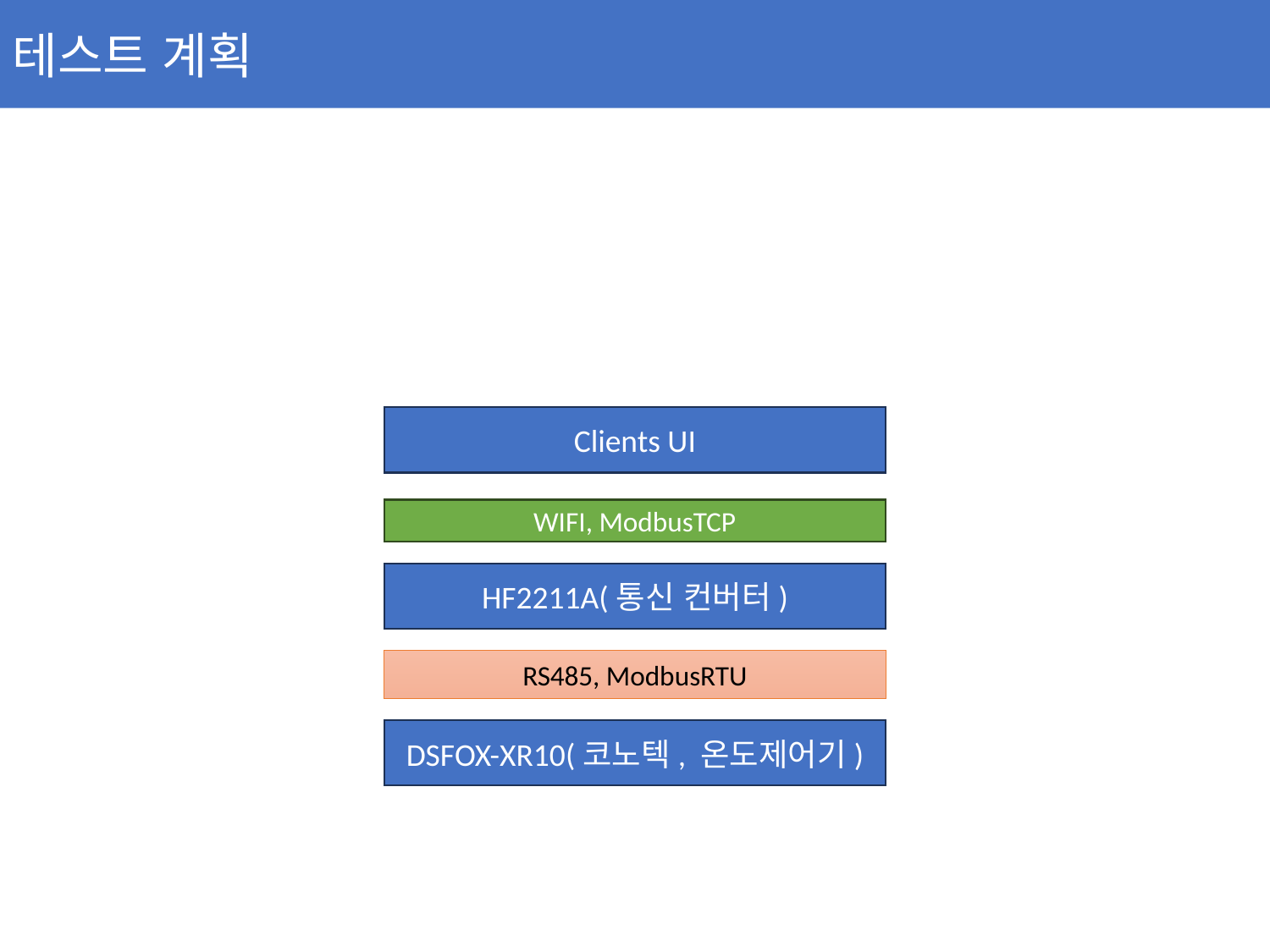

테스트 계획
Clients UI
WIFI, ModbusTCP
HF2211A(통신 컨버터)
RS485, ModbusRTU
DSFOX-XR10(코노텍, 온도제어기)